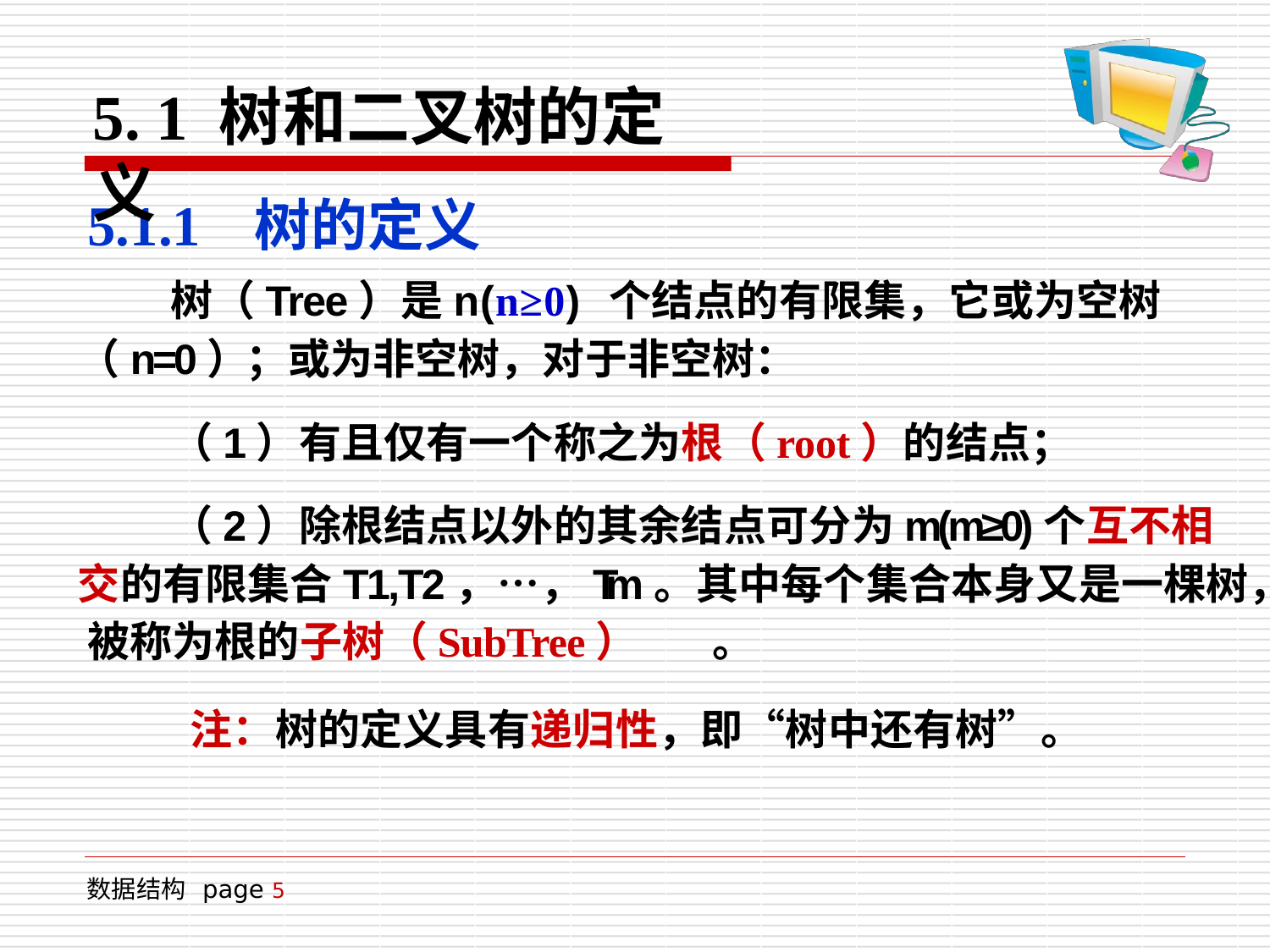

# 5. 1 树和二叉树的定义

5.1.1	树的定义
树（Tree）是n(n≥0) 个结点的有限集，它或为空树
（n=0）；或为非空树，对于非空树：
（1）有且仅有一个称之为根（root）的结点；
（2）除根结点以外的其余结点可分为m(m≥0)个互不相 交的有限集合T1,T2，…，Tm。其中每个集合本身又是一棵树， 被称为根的子树（SubTree）	。
注：树的定义具有递归性，即“树中还有树”。

数据结构 page 5